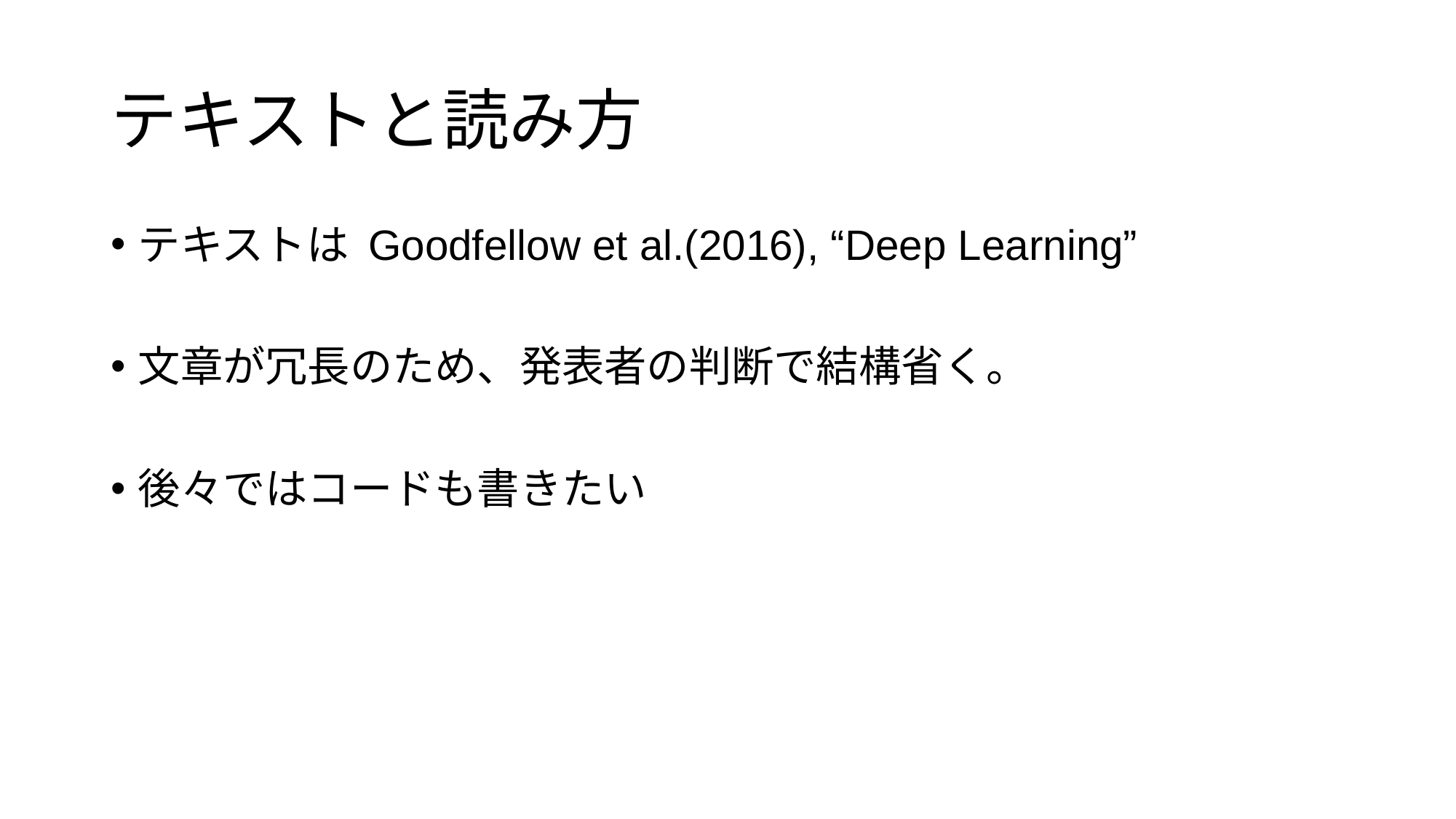

# テキストと読み方
テキストは Goodfellow et al.(2016), “Deep Learning”

文章が冗長のため、発表者の判断で結構省く。

後々ではコードも書きたい